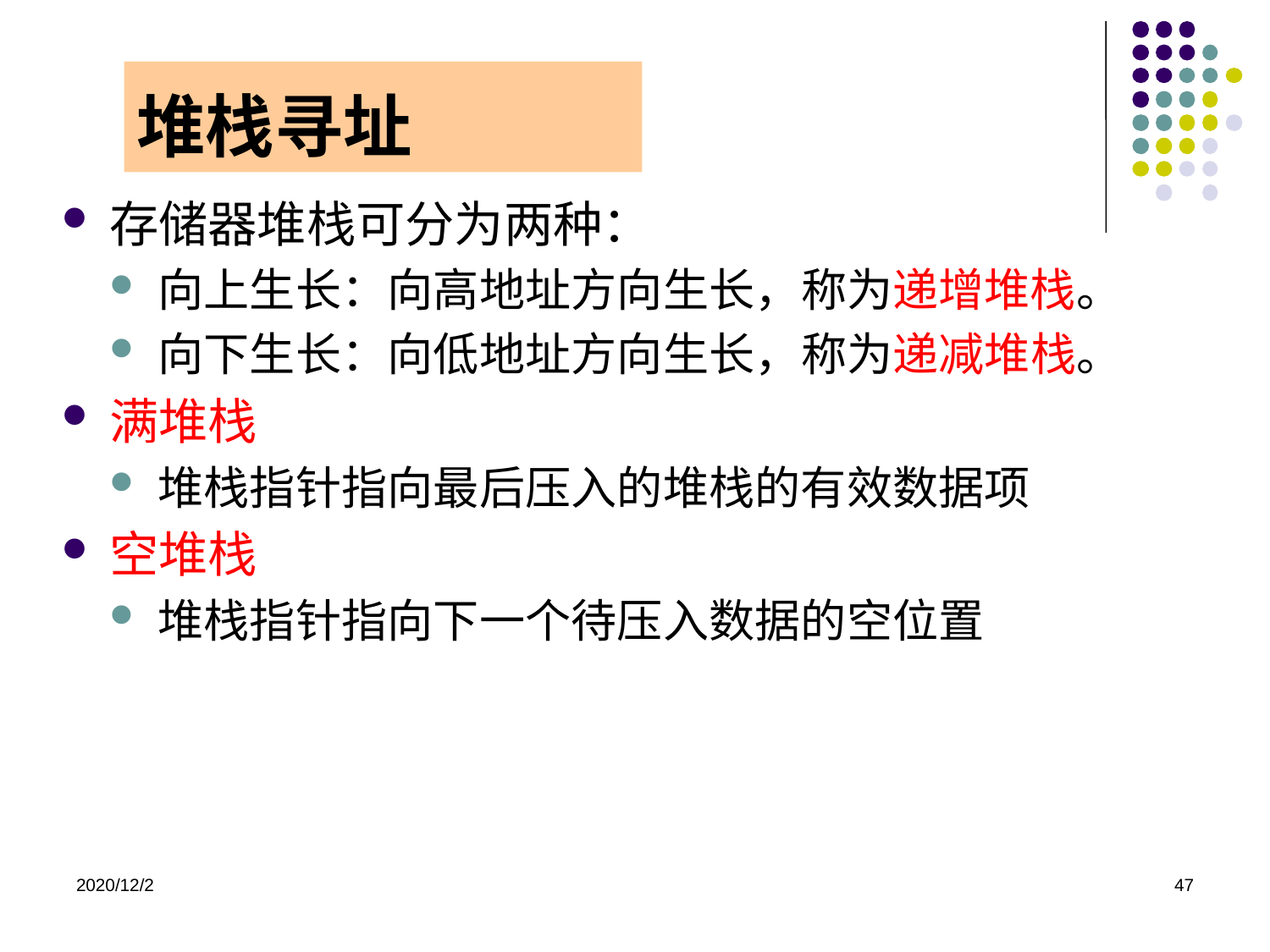

# 堆栈寻址
存储器堆栈可分为两种：
向上生长：向高地址方向生长，称为递增堆栈。
向下生长：向低地址方向生长，称为递减堆栈。
满堆栈
堆栈指针指向最后压入的堆栈的有效数据项
空堆栈
堆栈指针指向下一个待压入数据的空位置
2020/12/2
47